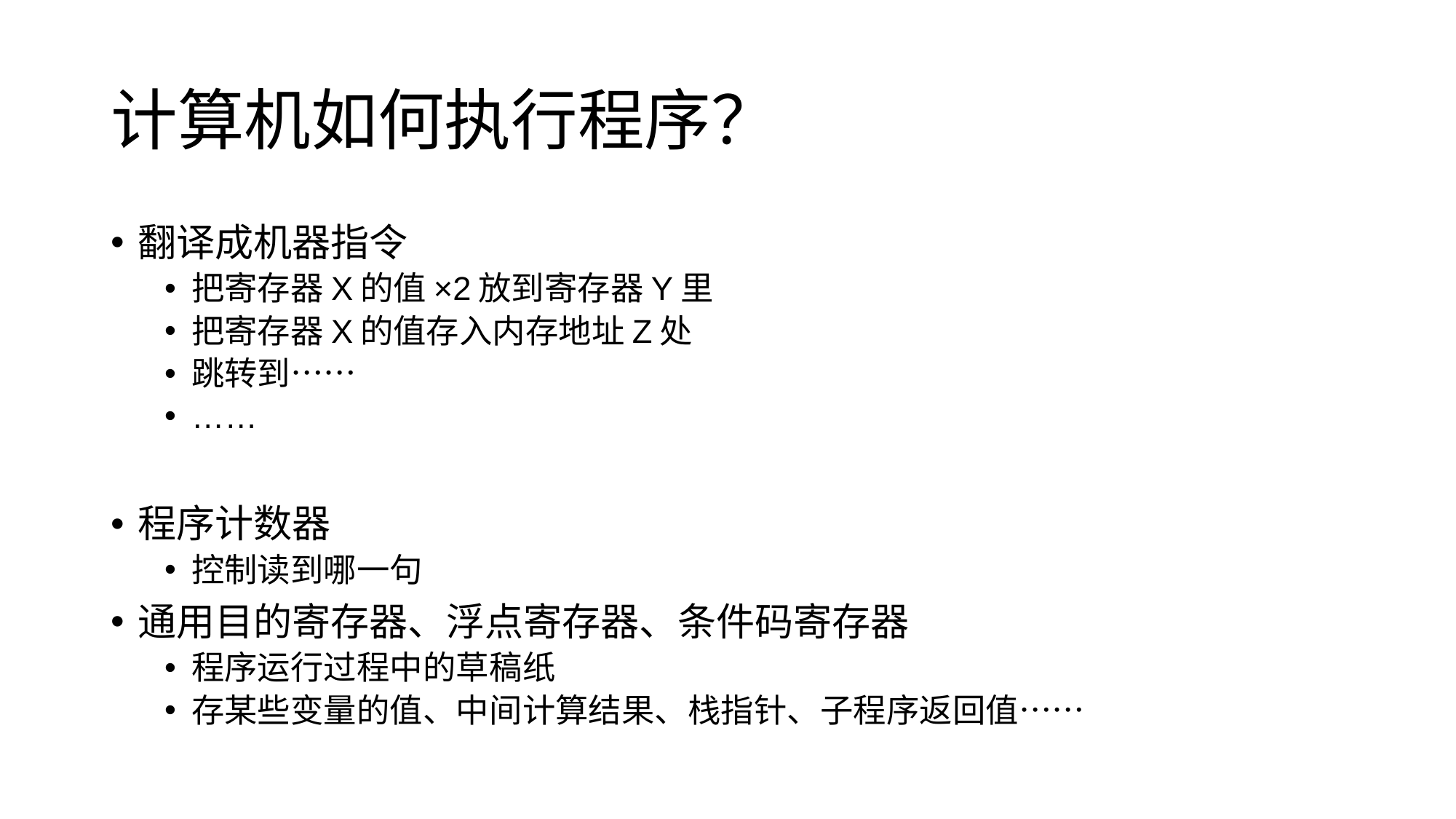

# 计算机如何执行程序？
翻译成机器指令
把寄存器X的值×2放到寄存器Y里
把寄存器X的值存入内存地址Z处
跳转到……
……

程序计数器
控制读到哪一句
通用目的寄存器、浮点寄存器、条件码寄存器
程序运行过程中的草稿纸
存某些变量的值、中间计算结果、栈指针、子程序返回值……